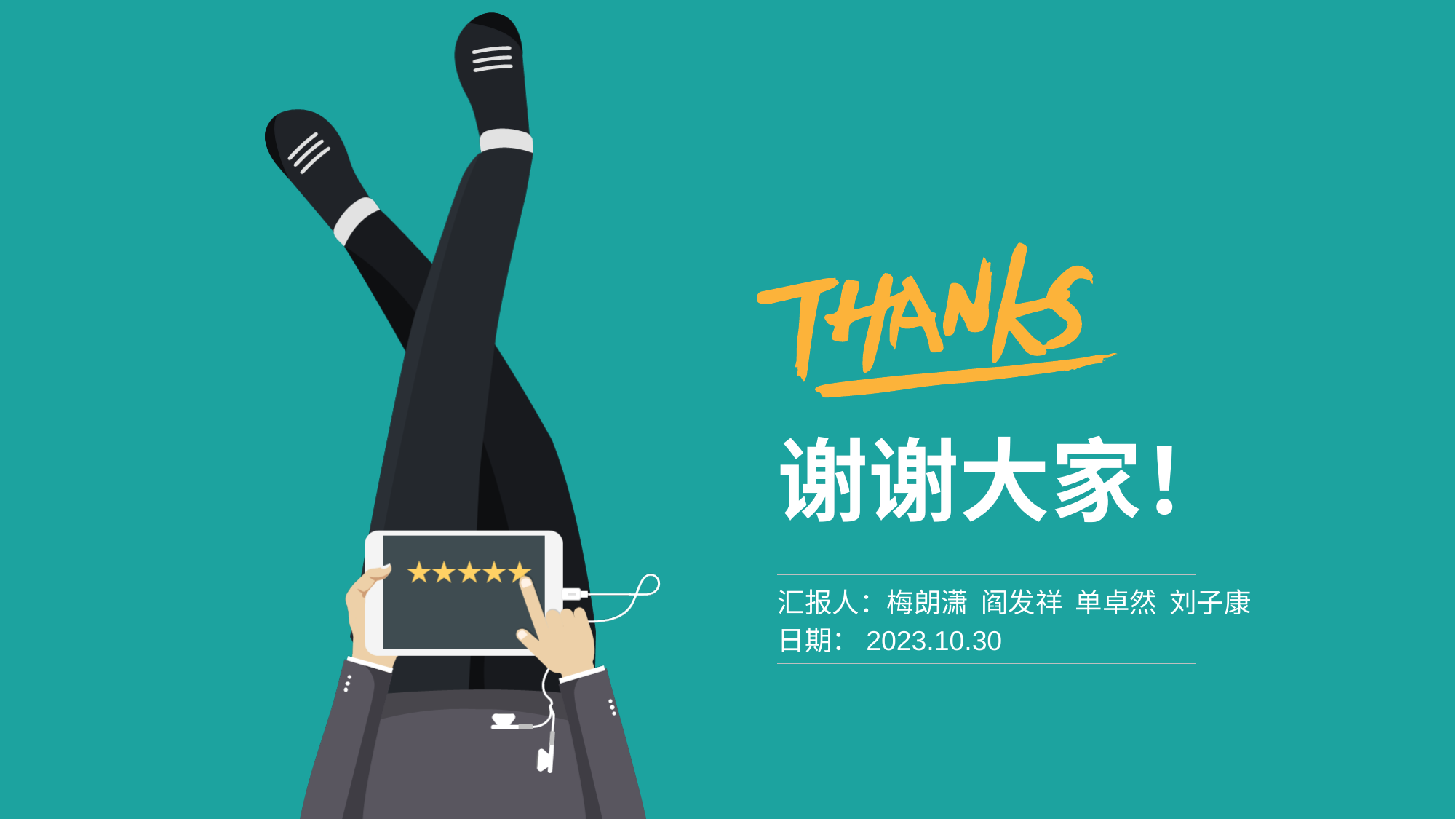

# 谢谢大家！
汇报人：梅朗潇  阎发祥  单卓然  刘子康
日期：2023.10.30